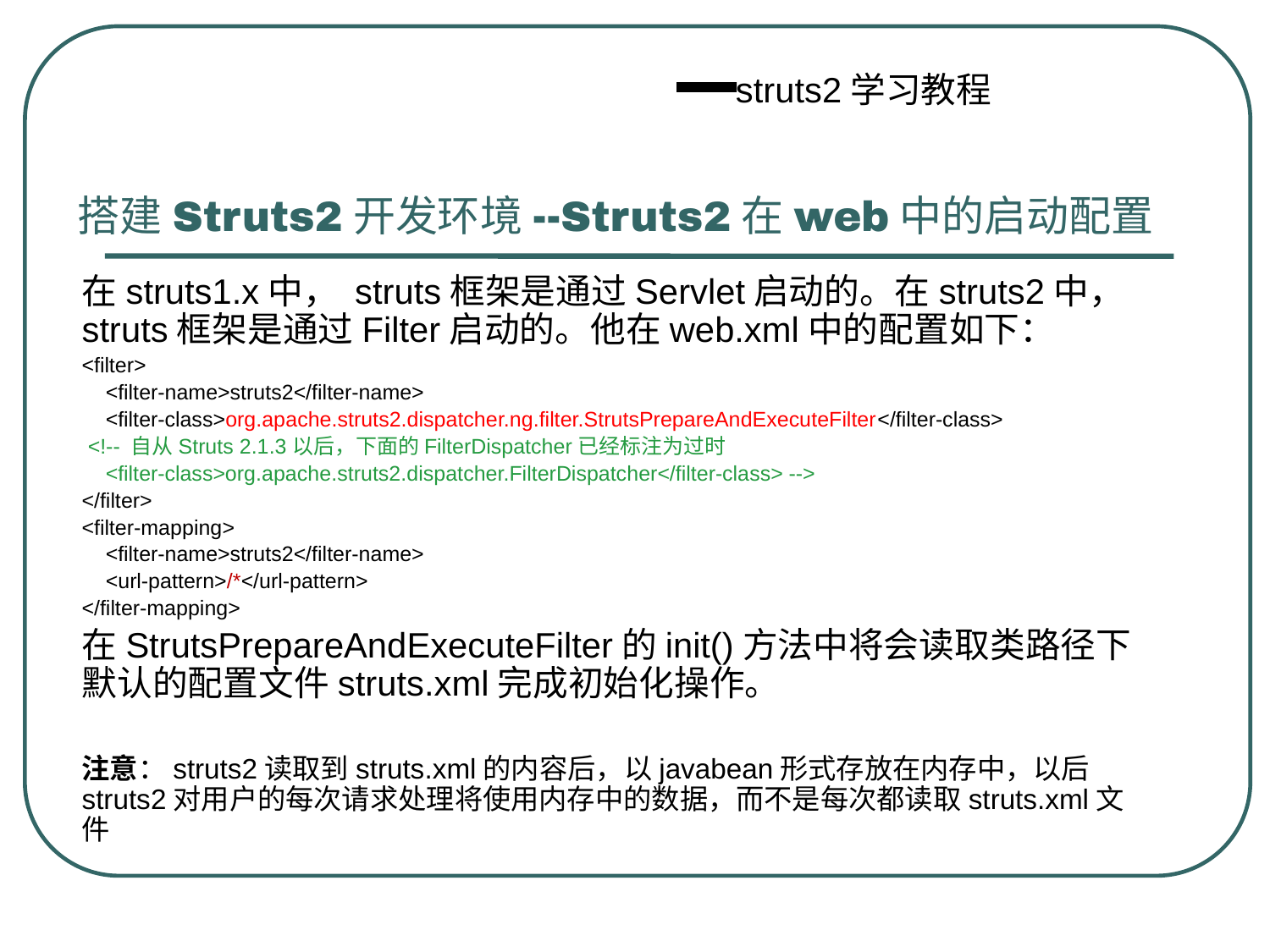

搭建Struts2开发环境--Struts2在web中的启动配置
在struts1.x中， struts框架是通过Servlet启动的。在struts2中，struts框架是通过Filter启动的。他在web.xml中的配置如下：
<filter>
    <filter-name>struts2</filter-name>
    <filter-class>org.apache.struts2.dispatcher.ng.filter.StrutsPrepareAndExecuteFilter</filter-class>
 <!-- 自从Struts 2.1.3以后，下面的FilterDispatcher已经标注为过时
    <filter-class>org.apache.struts2.dispatcher.FilterDispatcher</filter-class> -->
</filter>
<filter-mapping>
    <filter-name>struts2</filter-name>
    <url-pattern>/*</url-pattern>
</filter-mapping>
在StrutsPrepareAndExecuteFilter的init()方法中将会读取类路径下默认的配置文件struts.xml完成初始化操作。

注意：struts2读取到struts.xml的内容后，以javabean形式存放在内存中，以后struts2对用户的每次请求处理将使用内存中的数据，而不是每次都读取struts.xml文件